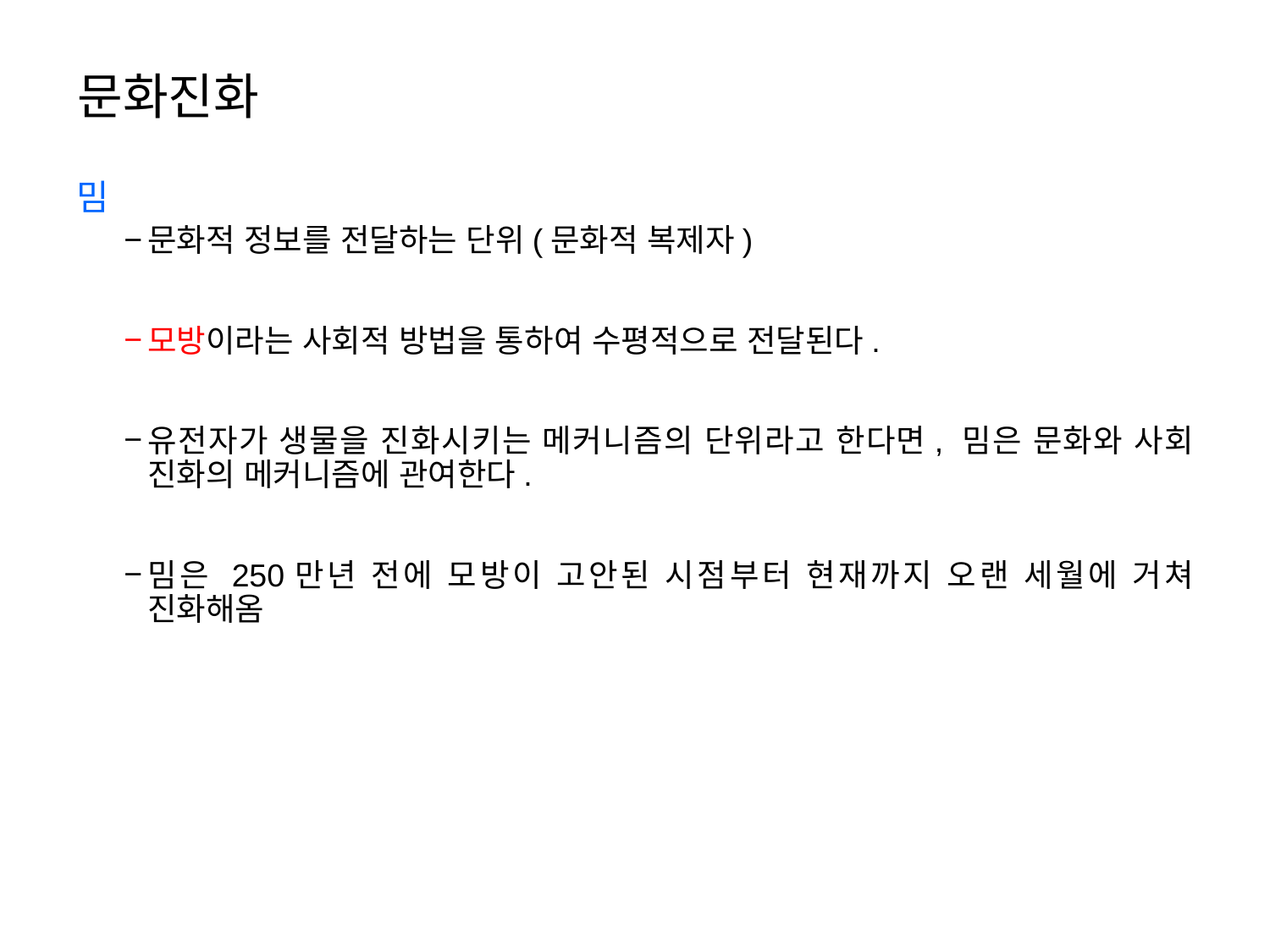

# 문화진화
밈
문화적 정보를 전달하는 단위(문화적 복제자)

모방이라는 사회적 방법을 통하여 수평적으로 전달된다.

유전자가 생물을 진화시키는 메커니즘의 단위라고 한다면, 밈은 문화와 사회 진화의 메커니즘에 관여한다.

밈은 250만년 전에 모방이 고안된 시점부터 현재까지 오랜 세월에 거쳐 진화해옴